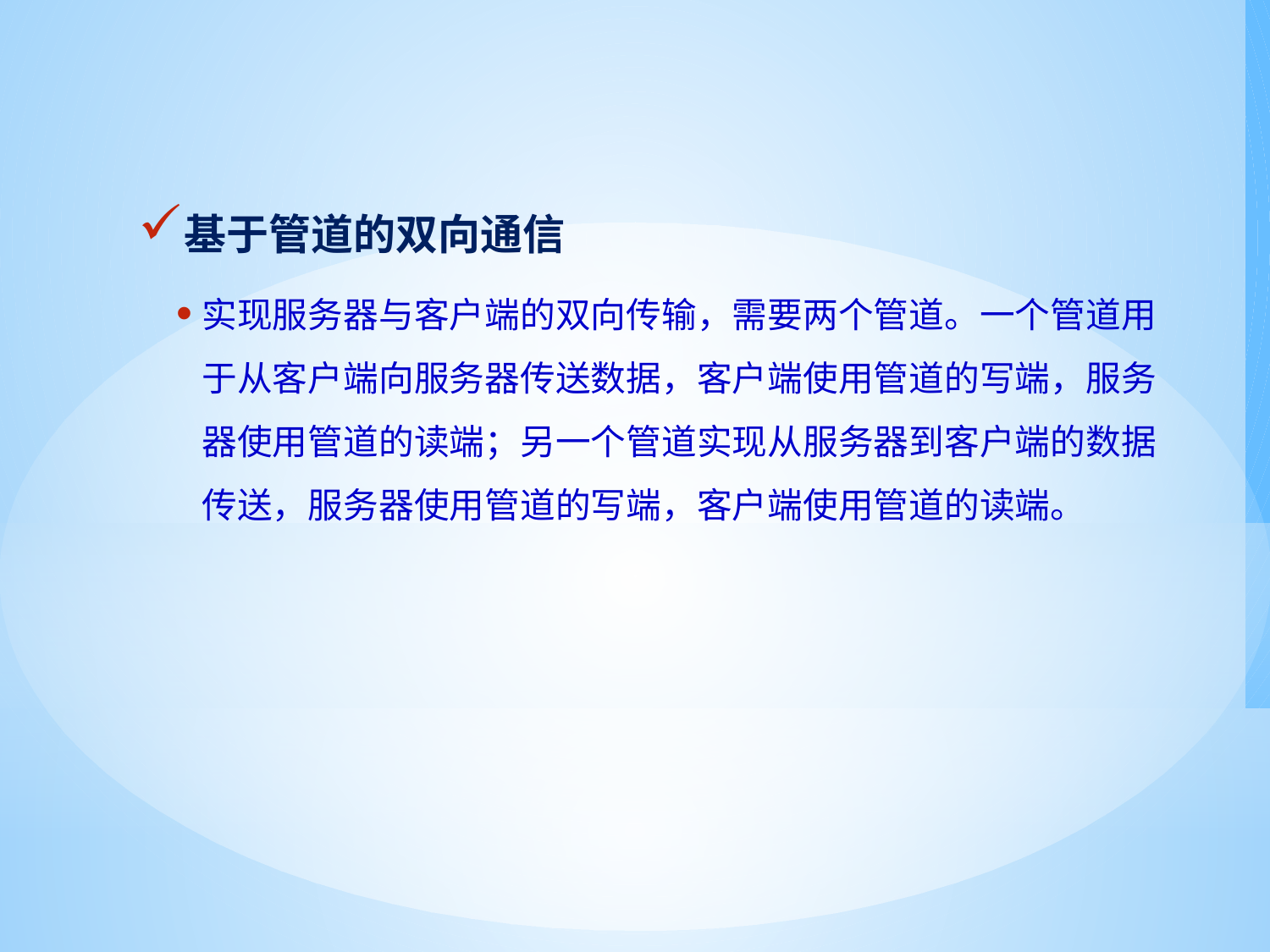

#
基于管道的双向通信
实现服务器与客户端的双向传输，需要两个管道。一个管道用于从客户端向服务器传送数据，客户端使用管道的写端，服务器使用管道的读端；另一个管道实现从服务器到客户端的数据传送，服务器使用管道的写端，客户端使用管道的读端。